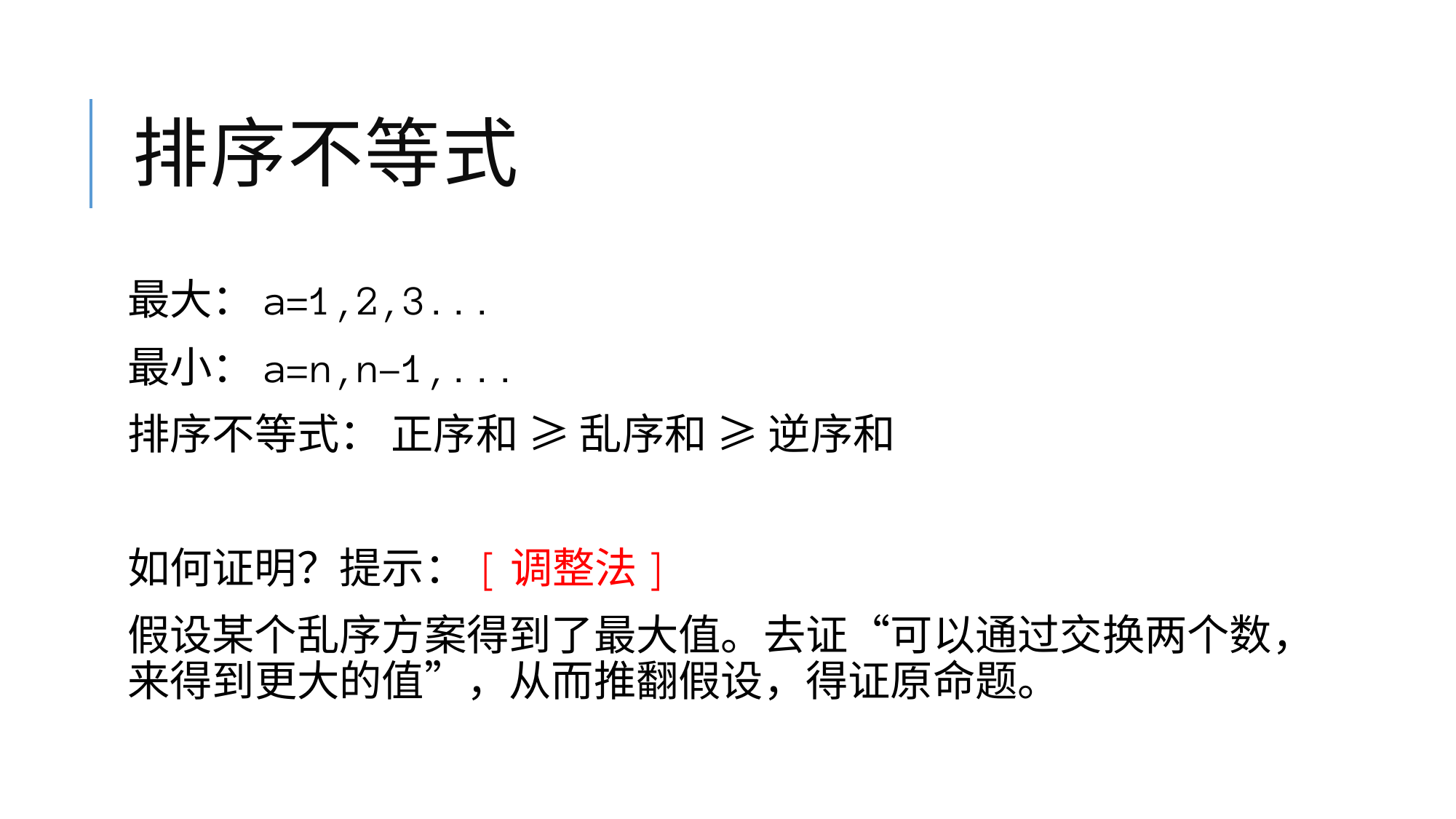

# 排序不等式
最大：a=1,2,3...
最小：a=n,n-1,...
排序不等式： 正序和 ≥ 乱序和 ≥ 逆序和

如何证明？提示：[调整法]
假设某个乱序方案得到了最大值。去证“可以通过交换两个数，来得到更大的值”，从而推翻假设，得证原命题。